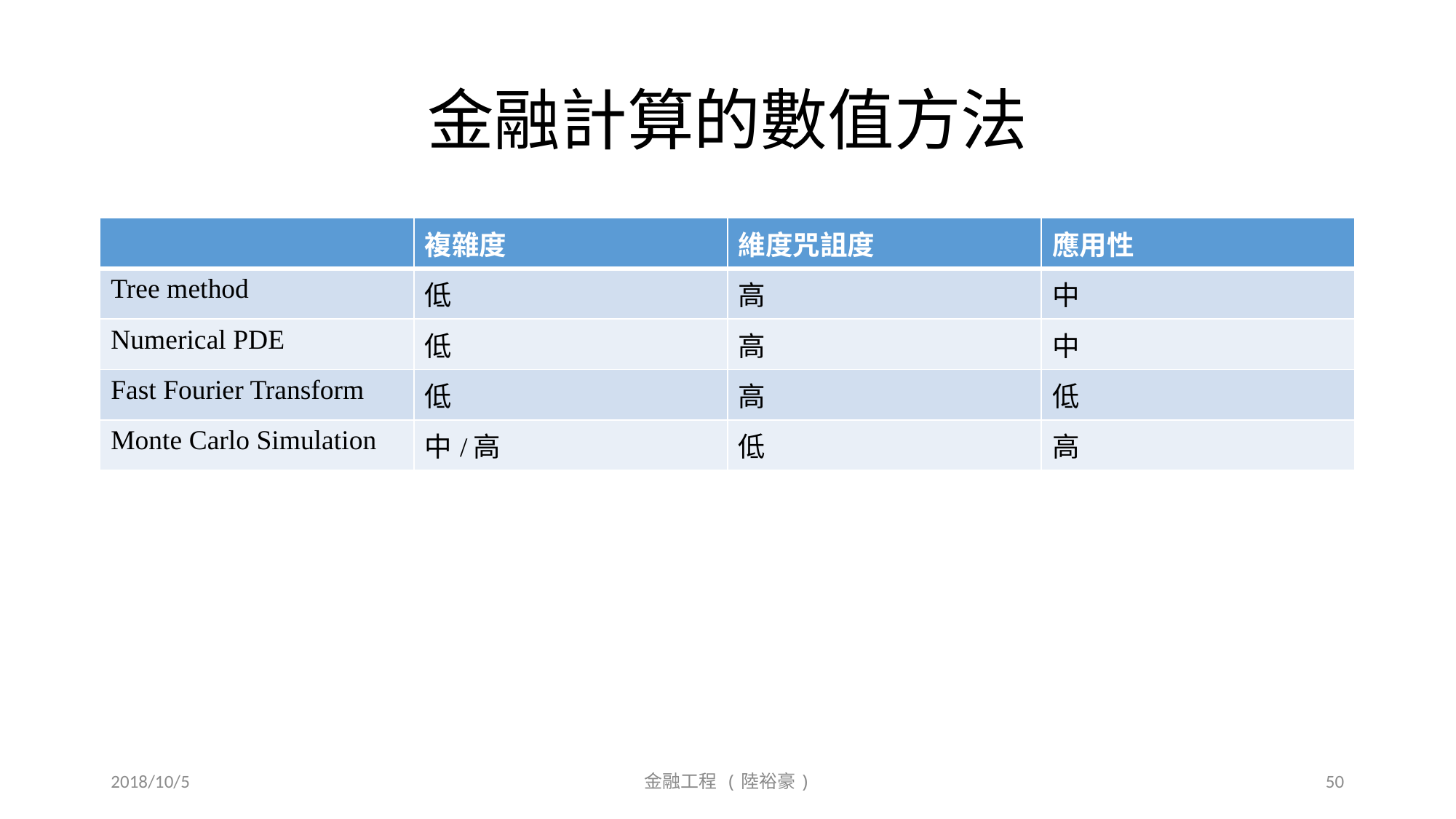

# 金融計算的數值方法
|  | 複雜度 | 維度咒詛度 | 應用性 |
| --- | --- | --- | --- |
| Tree method | 低 | 高 | 中 |
| Numerical PDE | 低 | 高 | 中 |
| Fast Fourier Transform | 低 | 高 | 低 |
| Monte Carlo Simulation | 中/高 | 低 | 高 |
2018/10/5
金融工程 (陸裕豪)
50